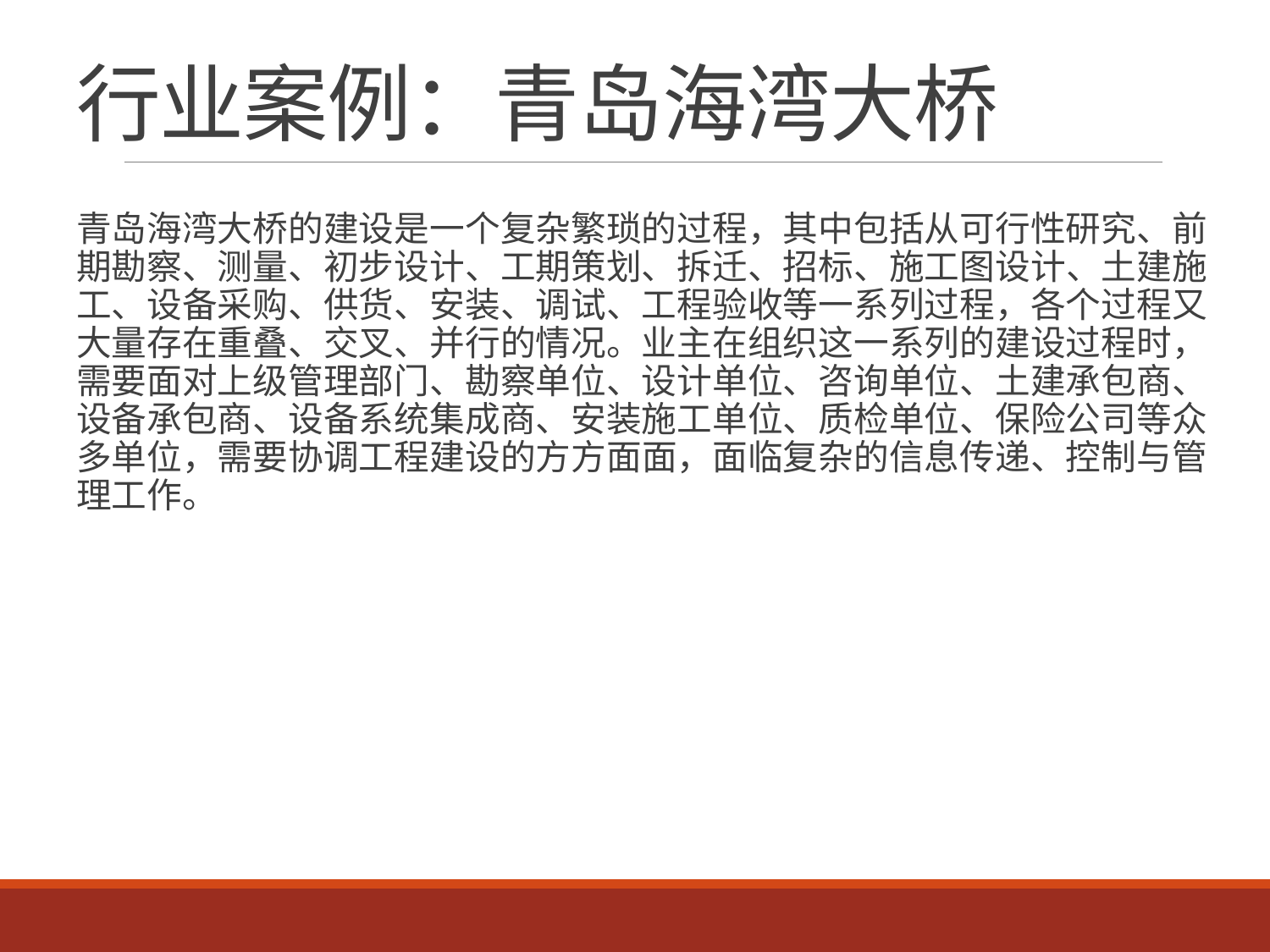

# 行业案例：青岛海湾大桥
青岛海湾大桥的建设是一个复杂繁琐的过程，其中包括从可行性研究、前期勘察、测量、初步设计、工期策划、拆迁、招标、施工图设计、土建施工、设备采购、供货、安装、调试、工程验收等一系列过程，各个过程又大量存在重叠、交叉、并行的情况。业主在组织这一系列的建设过程时，需要面对上级管理部门、勘察单位、设计单位、咨询单位、土建承包商、设备承包商、设备系统集成商、安装施工单位、质检单位、保险公司等众多单位，需要协调工程建设的方方面面，面临复杂的信息传递、控制与管理工作。